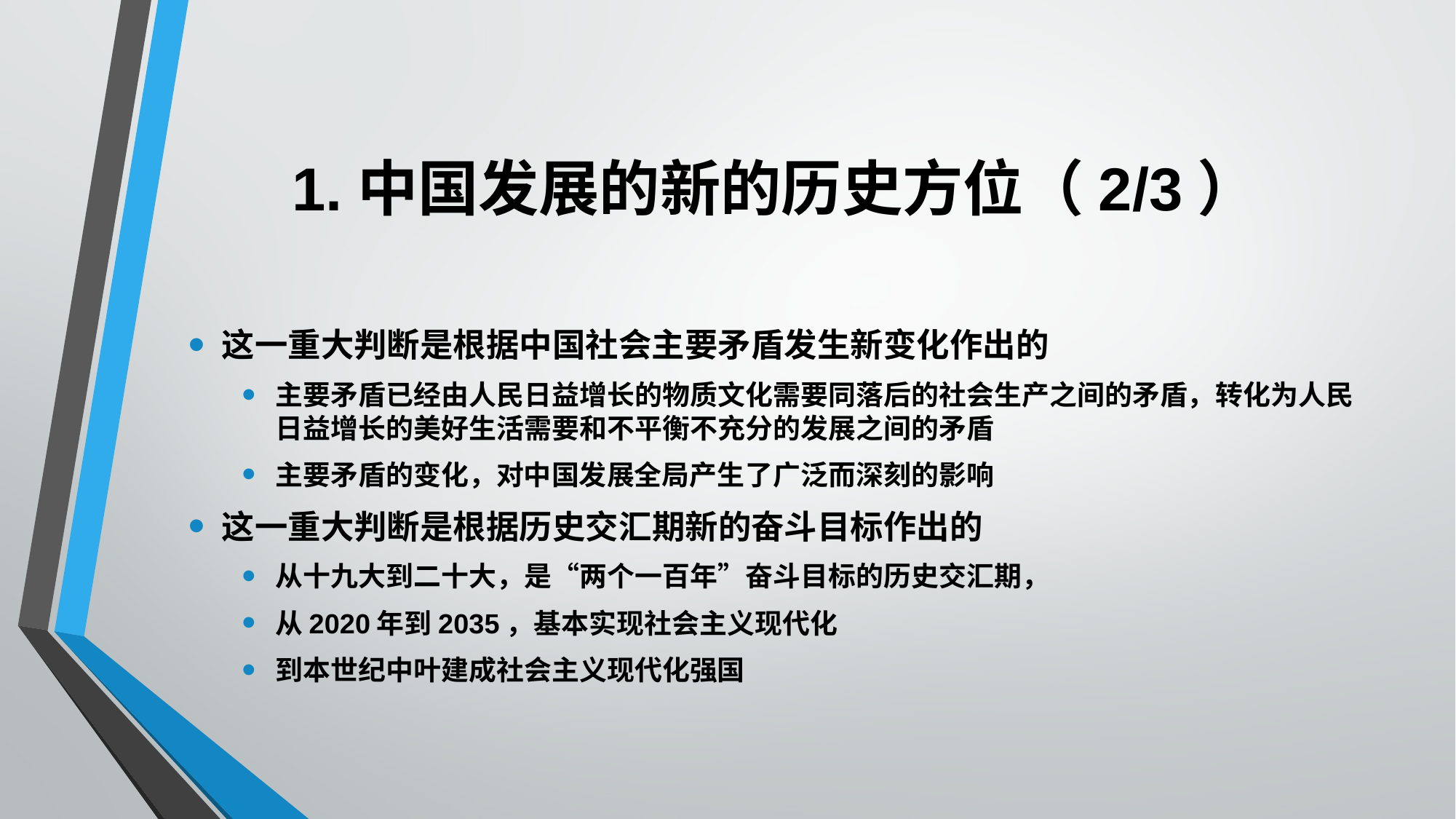

# 1.中国发展的新的历史方位（2/3）
这一重大判断是根据中国社会主要矛盾发生新变化作出的
主要矛盾已经由人民日益增长的物质文化需要同落后的社会生产之间的矛盾，转化为人民日益增长的美好生活需要和不平衡不充分的发展之间的矛盾
主要矛盾的变化，对中国发展全局产生了广泛而深刻的影响
这一重大判断是根据历史交汇期新的奋斗目标作出的
从十九大到二十大，是“两个一百年”奋斗目标的历史交汇期，
从2020年到2035，基本实现社会主义现代化
到本世纪中叶建成社会主义现代化强国